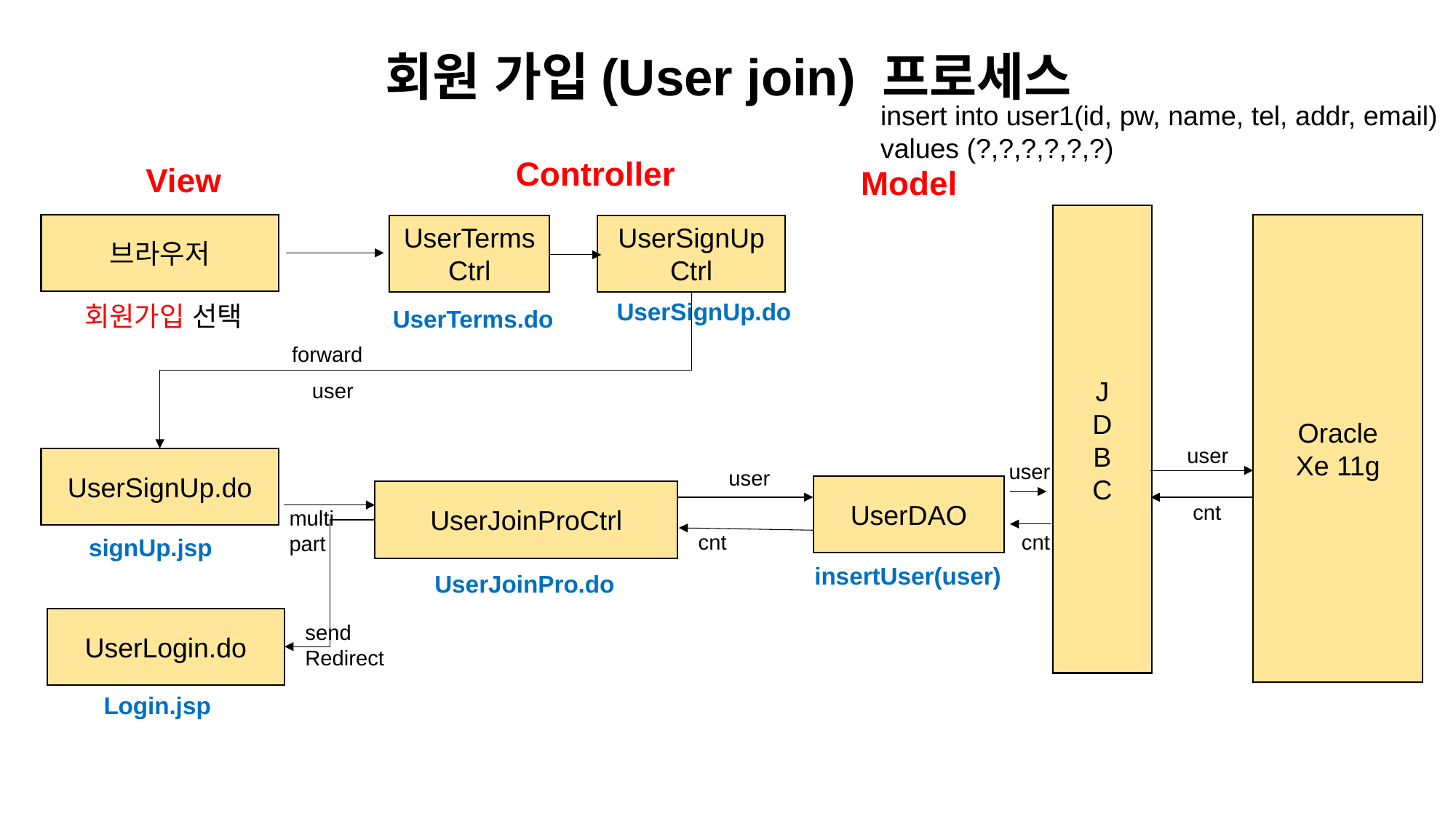

회원 가입(User join) 프로세스
insert into user1(id, pw, name, tel, addr, email)
values (?,?,?,?,?,?)
Controller
View
Model
J
D
B
C
브라우저
Oracle
Xe 11g
UserTermsCtrl
UserSignUp
Ctrl
UserSignUp.do
회원가입 선택
UserTerms.do
forward
user
user
UserSignUp.do
user
user
UserDAO
UserJoinProCtrl
cnt
multi
part
cnt
cnt
signUp.jsp
insertUser(user)
UserJoinPro.do
UserLogin.do
send
Redirect
Login.jsp